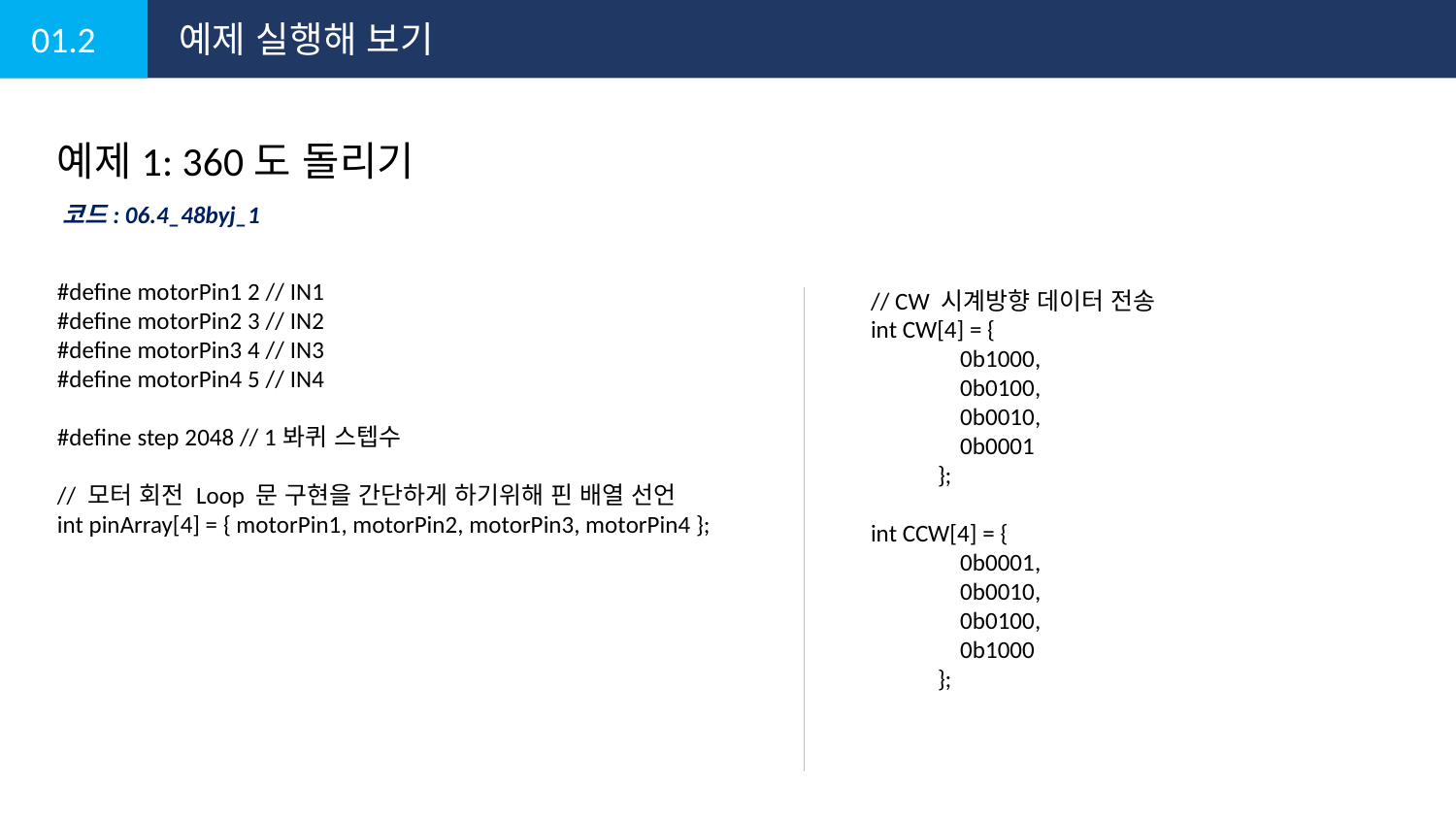

01.2
예제 실행해 보기
예제1: 360도 돌리기
코드: 06.4_48byj_1
#define motorPin1 2 // IN1
#define motorPin2 3 // IN2
#define motorPin3 4 // IN3
#define motorPin4 5 // IN4

#define step 2048 // 1봐퀴 스텝수

// 모터 회전 Loop 문 구현을 간단하게 하기위해 핀 배열 선언
int pinArray[4] = { motorPin1, motorPin2, motorPin3, motorPin4 };

// CW 시계방향 데이터 전송
int CW[4] = {
                0b1000,
                0b0100,
                0b0010,
                0b0001
            };

int CCW[4] = {
                0b0001,
                0b0010,
                0b0100,
                0b1000
            };